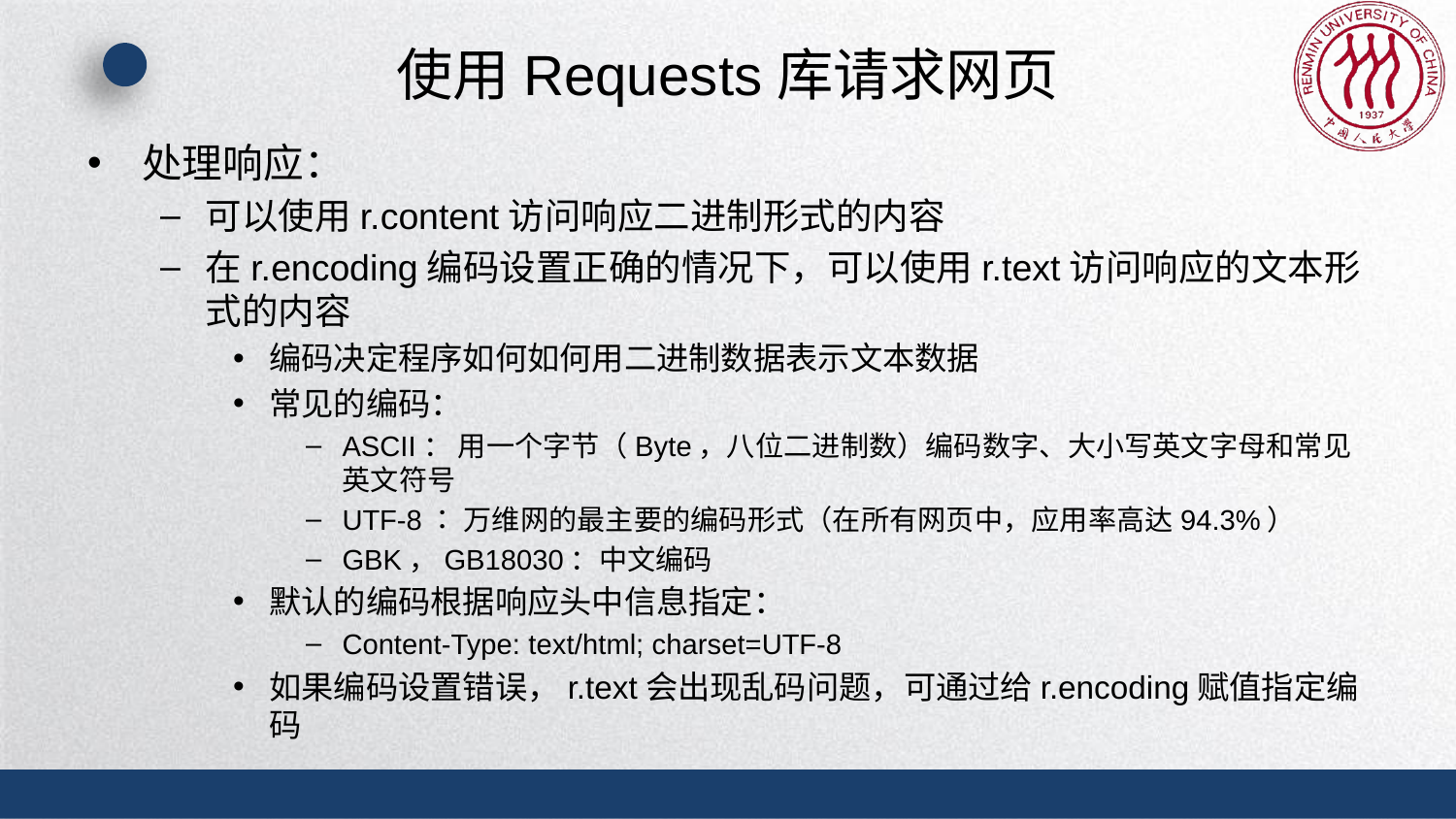

# 使用Requests库请求网页
处理响应：
可以使用r.content访问响应二进制形式的内容
在r.encoding编码设置正确的情况下，可以使用r.text访问响应的文本形式的内容
编码决定程序如何如何用二进制数据表示文本数据
常见的编码：
ASCII： 用一个字节（Byte，八位二进制数）编码数字、大小写英文字母和常见英文符号
UTF-8： 万维网的最主要的编码形式（在所有网页中，应用率高达94.3%）
GBK，GB18030：中文编码
默认的编码根据响应头中信息指定：
Content-Type: text/html; charset=UTF-8
如果编码设置错误，r.text会出现乱码问题，可通过给r.encoding赋值指定编码